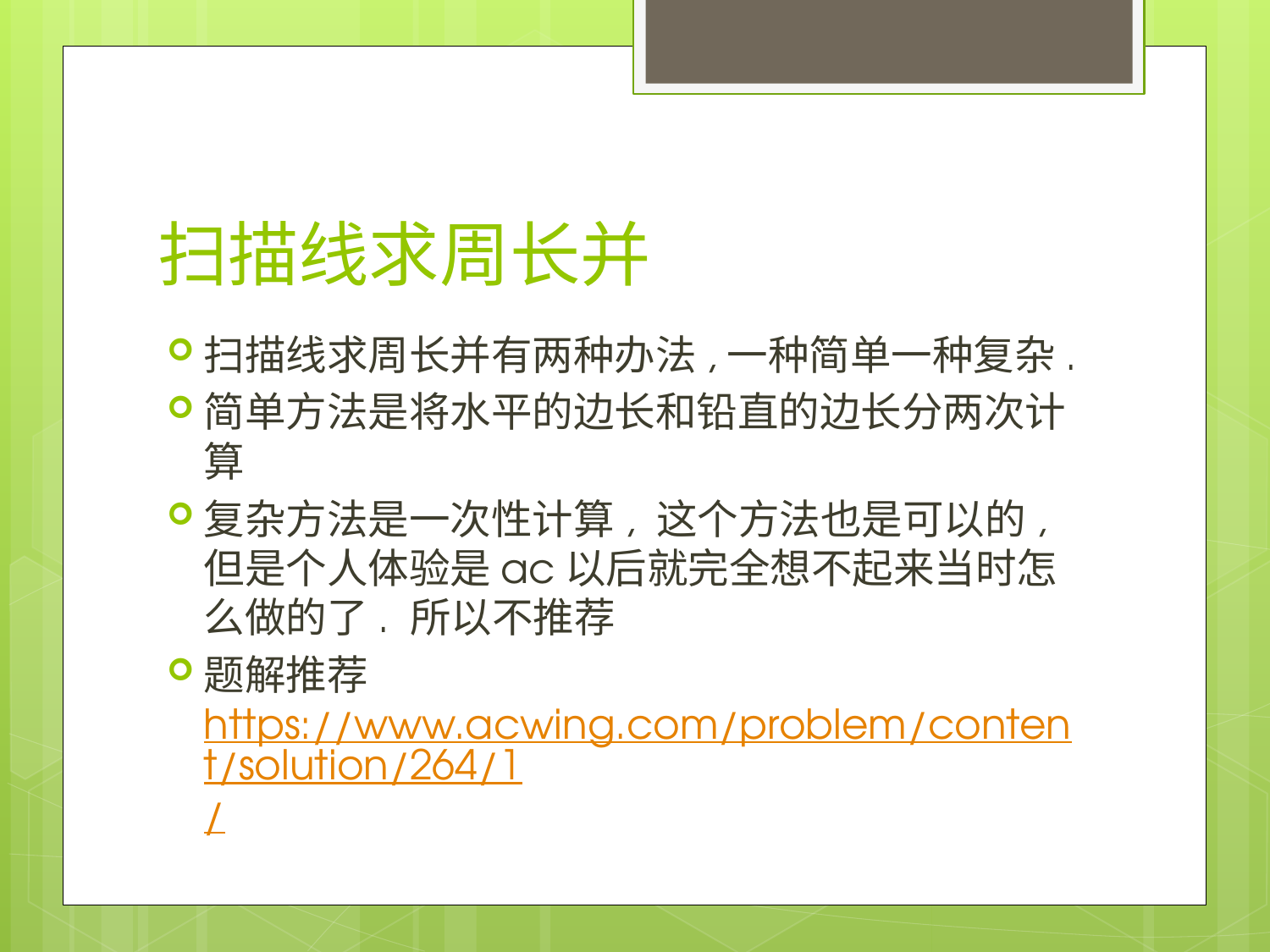

# 扫描线求周长并
扫描线求周长并有两种办法,一种简单一种复杂.
简单方法是将水平的边长和铅直的边长分两次计算
复杂方法是一次性计算, 这个方法也是可以的,但是个人体验是ac以后就完全想不起来当时怎么做的了. 所以不推荐
题解推荐https://www.acwing.com/problem/content/solution/264/1/